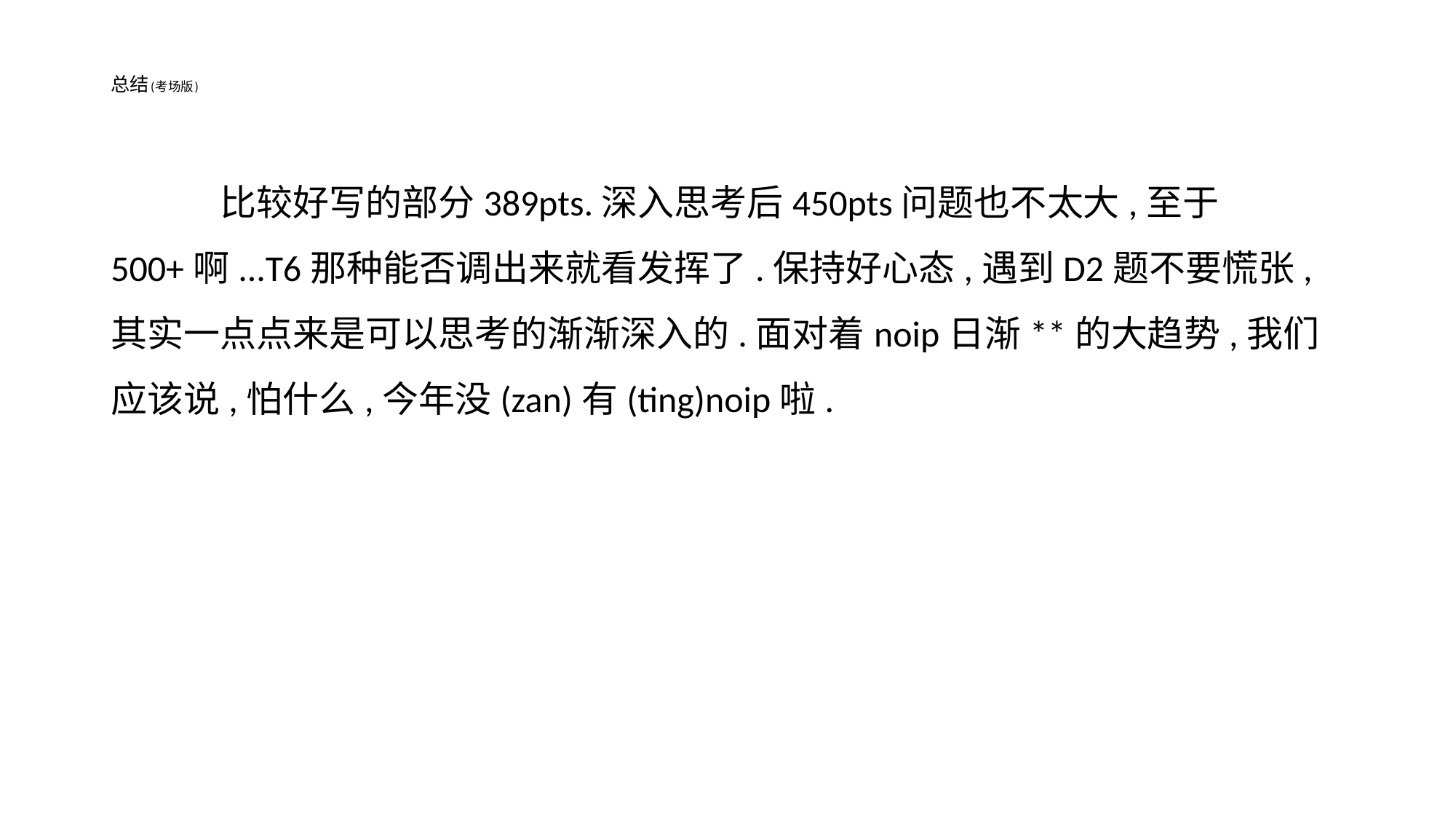

# 总结(考场版)
	比较好写的部分389pts.深入思考后450pts问题也不太大,至于500+啊...T6那种能否调出来就看发挥了.保持好心态,遇到D2题不要慌张,其实一点点来是可以思考的渐渐深入的.面对着noip日渐**的大趋势,我们应该说,怕什么,今年没(zan)有(ting)noip啦.